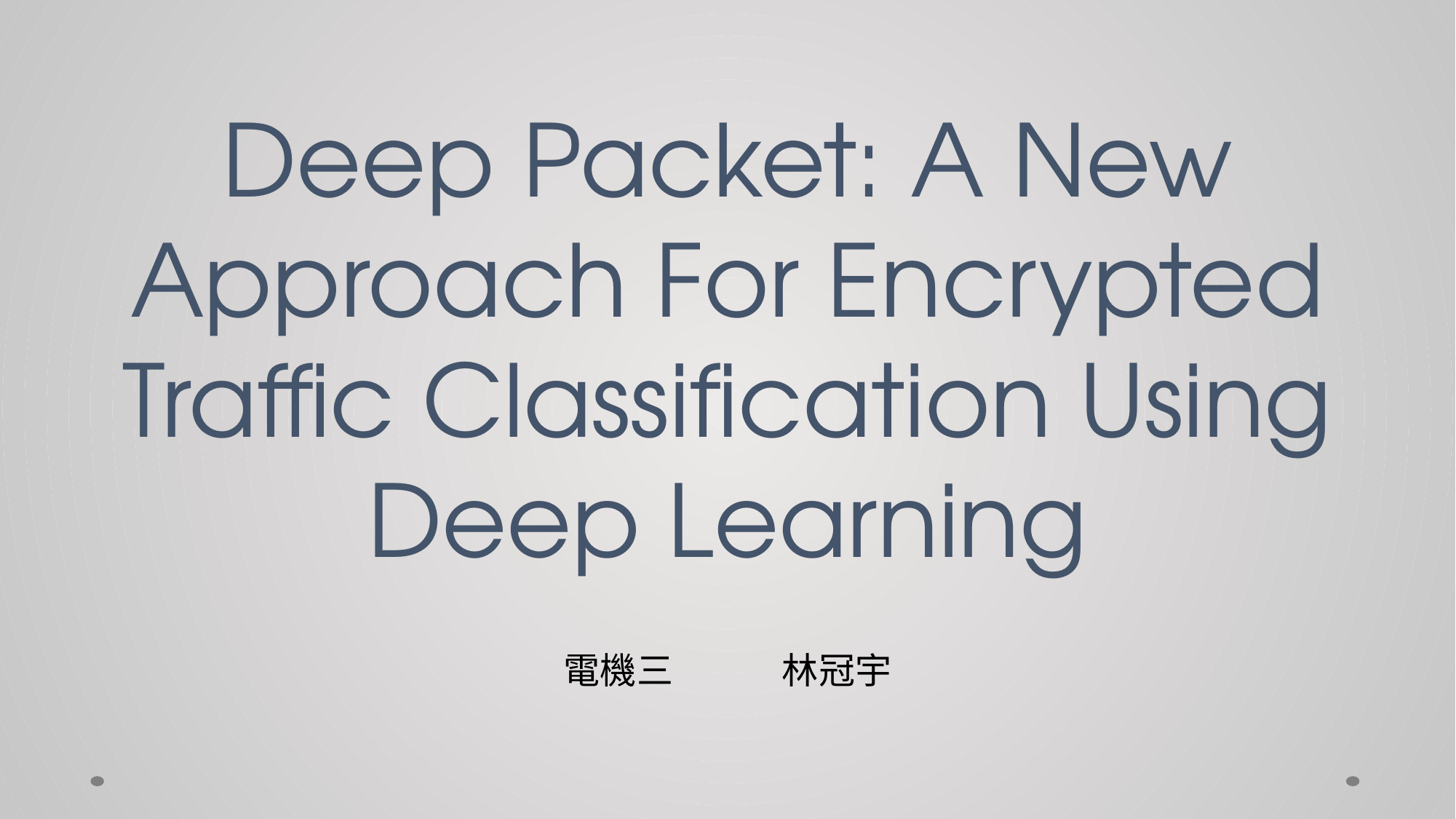

# Deep Packet: A New Approach For Encrypted Traffic Classification Using Deep Learning

電機三 	林冠宇